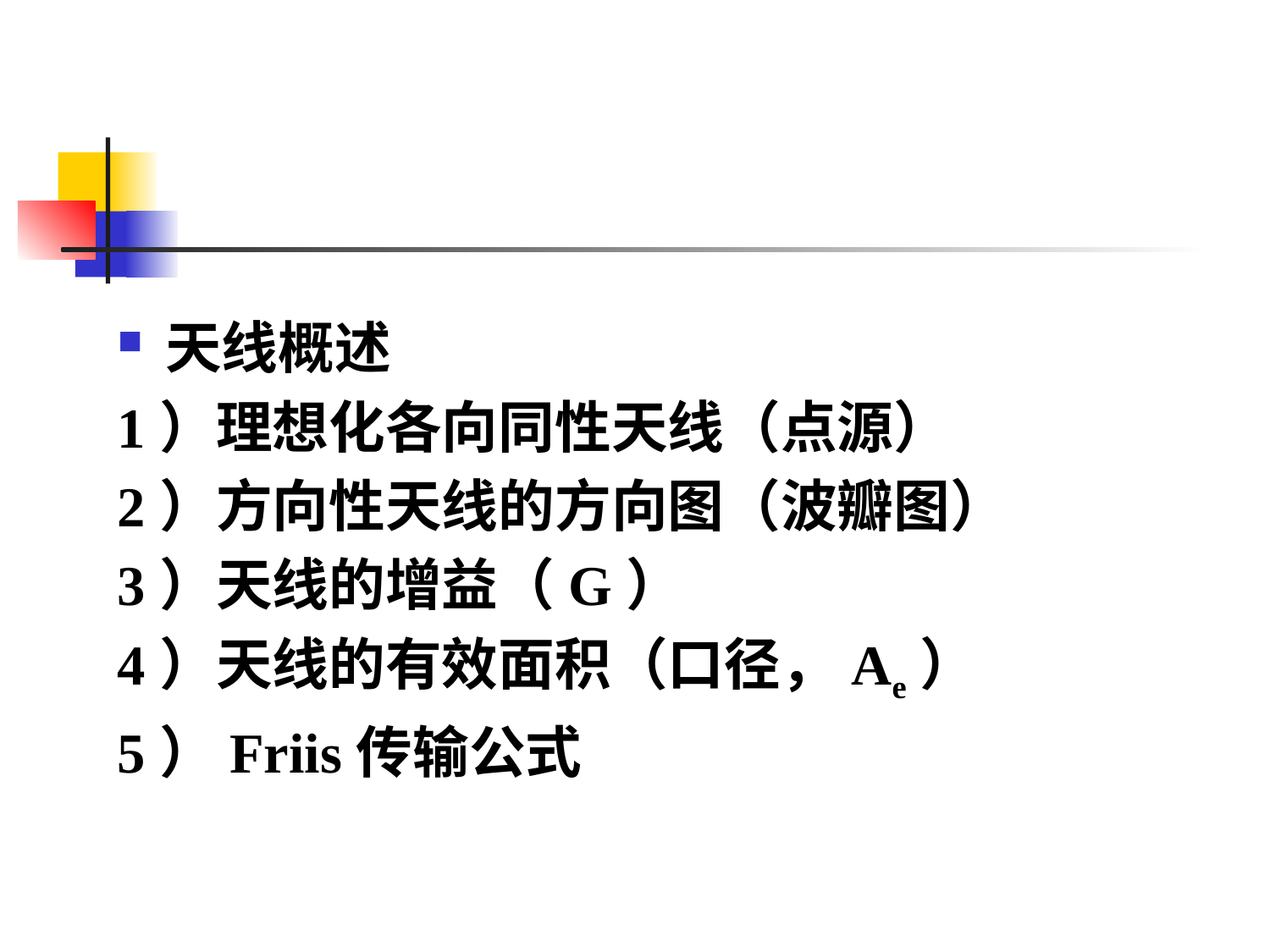

#
天线概述
1）理想化各向同性天线（点源）
2）方向性天线的方向图（波瓣图）
3）天线的增益（G）
4）天线的有效面积（口径，Ae）
5）Friis传输公式